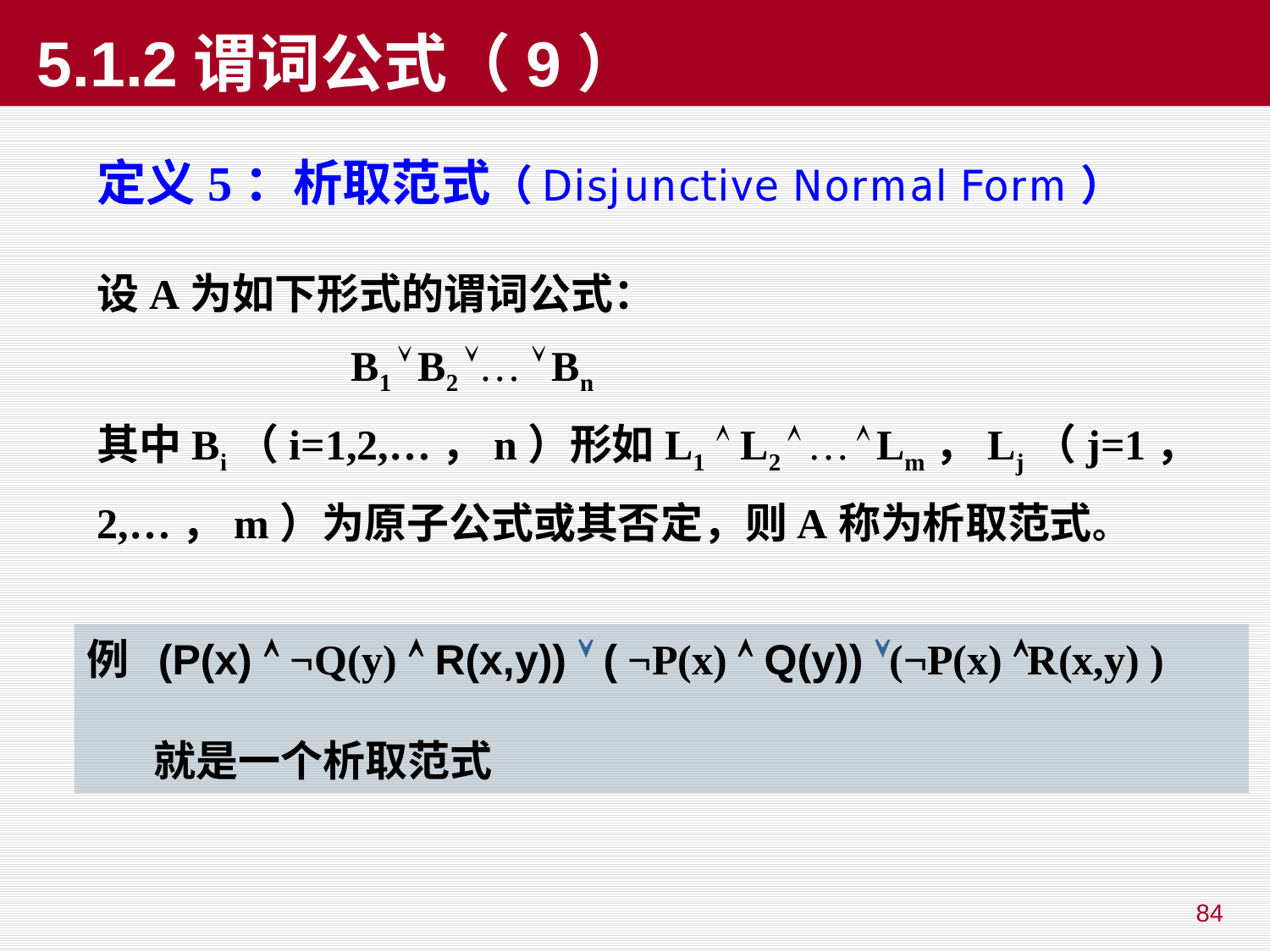

# 5.1.2谓词公式（9）
定义5：析取范式（Disjunctive Normal Form）
设A为如下形式的谓词公式：
                        B1 ∨ B2 ∨… ∨ Bn
其中Bi（i=1,2,…，n）形如L1 ∧ L2 ∧ … ∧ Lm，Lj（j=1，
2,…，m）为原子公式或其否定，则A称为析取范式。
例  (P(x) ∧ ¬Q(y) ∧ R(x,y)) ∨ ( ¬P(x) ∧ Q(y)) ∨(¬P(x) ∧R(x,y) )

      就是一个析取范式
84